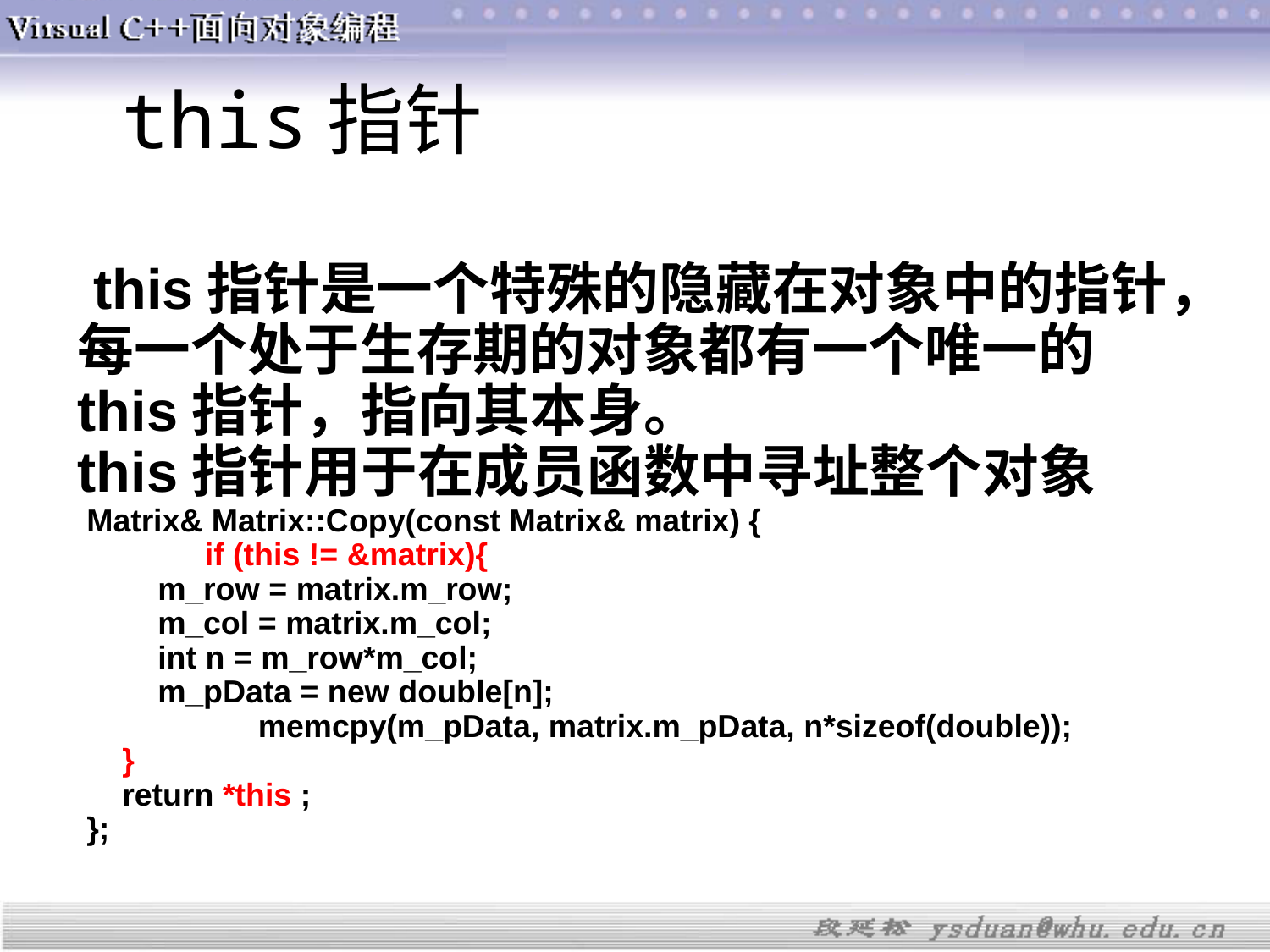

this指针
 this指针是一个特殊的隐藏在对象中的指针，每一个处于生存期的对象都有一个唯一的this指针，指向其本身。
this指针用于在成员函数中寻址整个对象
 Matrix& Matrix::Copy(const Matrix& matrix) {
	if (this != &matrix){
         m_row = matrix.m_row;
         m_col = matrix.m_col;
         int n = m_row*m_col;
         m_pData = new double[n];
	      memcpy(m_pData, matrix.m_pData, n*sizeof(double));
     }
     return *this ;
 };